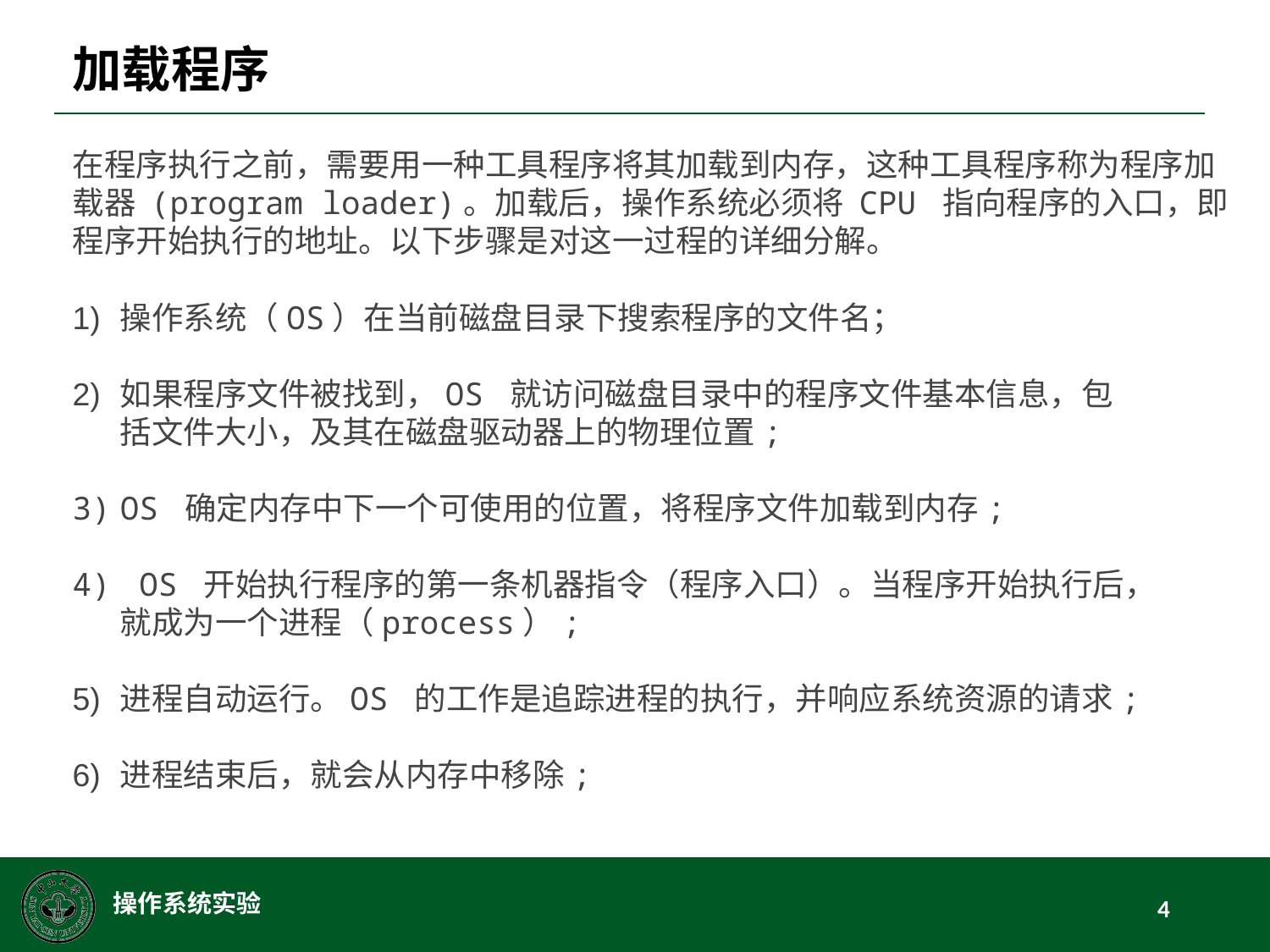

# 加载程序
在程序执行之前，需要用一种工具程序将其加载到内存，这种工具程序称为程序加载器 (program loader)。加载后，操作系统必须将 CPU 指向程序的入口，即程序开始执行的地址。以下步骤是对这一过程的详细分解。
操作系统（OS）在当前磁盘目录下搜索程序的文件名；

如果程序文件被找到，OS 就访问磁盘目录中的程序文件基本信息，包括文件大小，及其在磁盘驱动器上的物理位置;

OS 确定内存中下一个可使用的位置，将程序文件加载到内存;

 OS 开始执行程序的第一条机器指令（程序入口）。当程序开始执行后，就成为一个进程（process）;

进程自动运行。OS 的工作是追踪进程的执行，并响应系统资源的请求;

进程结束后，就会从内存中移除;
           操作系统实验
4